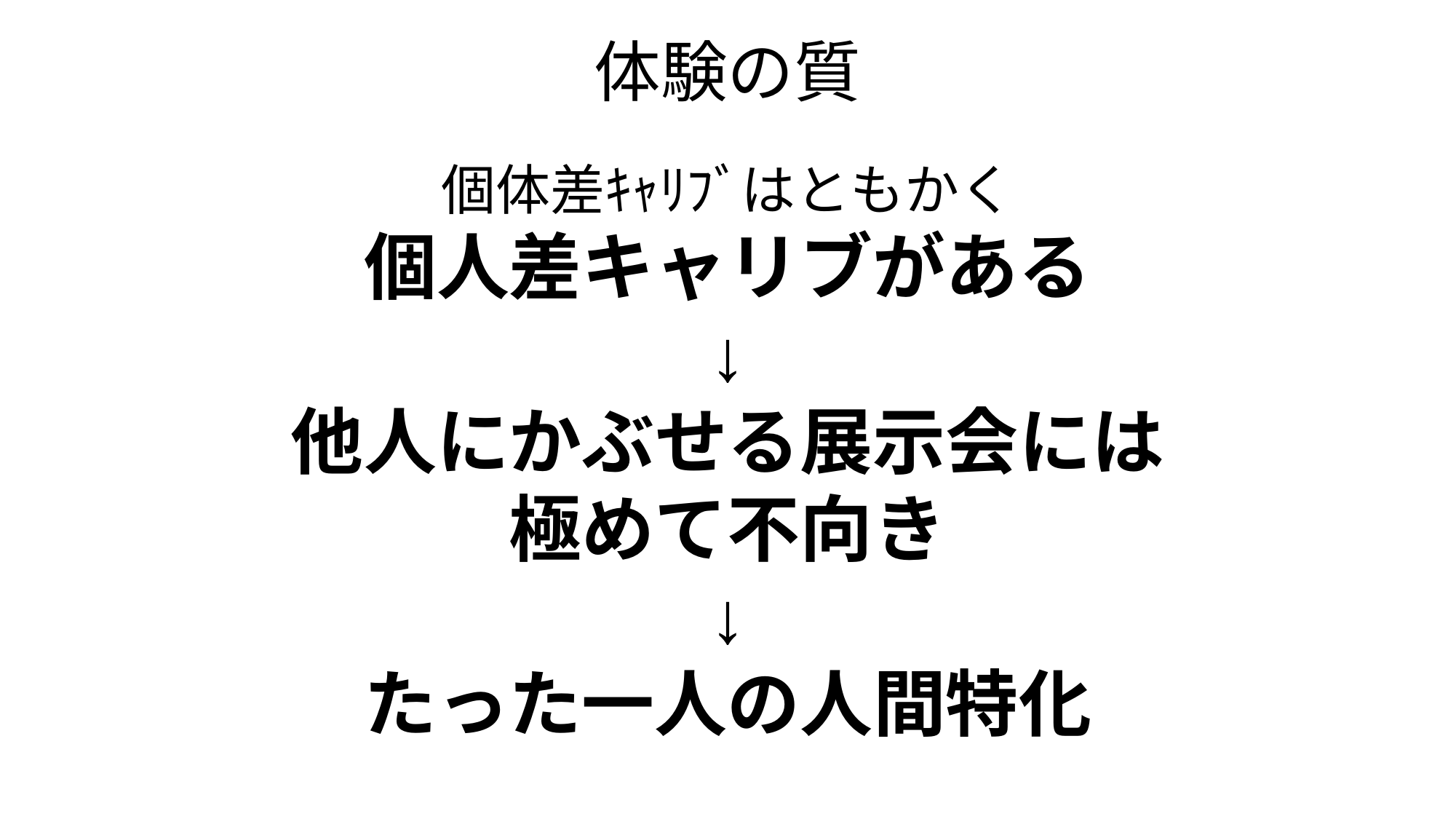

# 体験の質
個体差ｷｬﾘﾌﾞはともかく
個人差キャリブがある
↓
他人にかぶせる展示会には
極めて不向き
↓
たった一人の人間特化